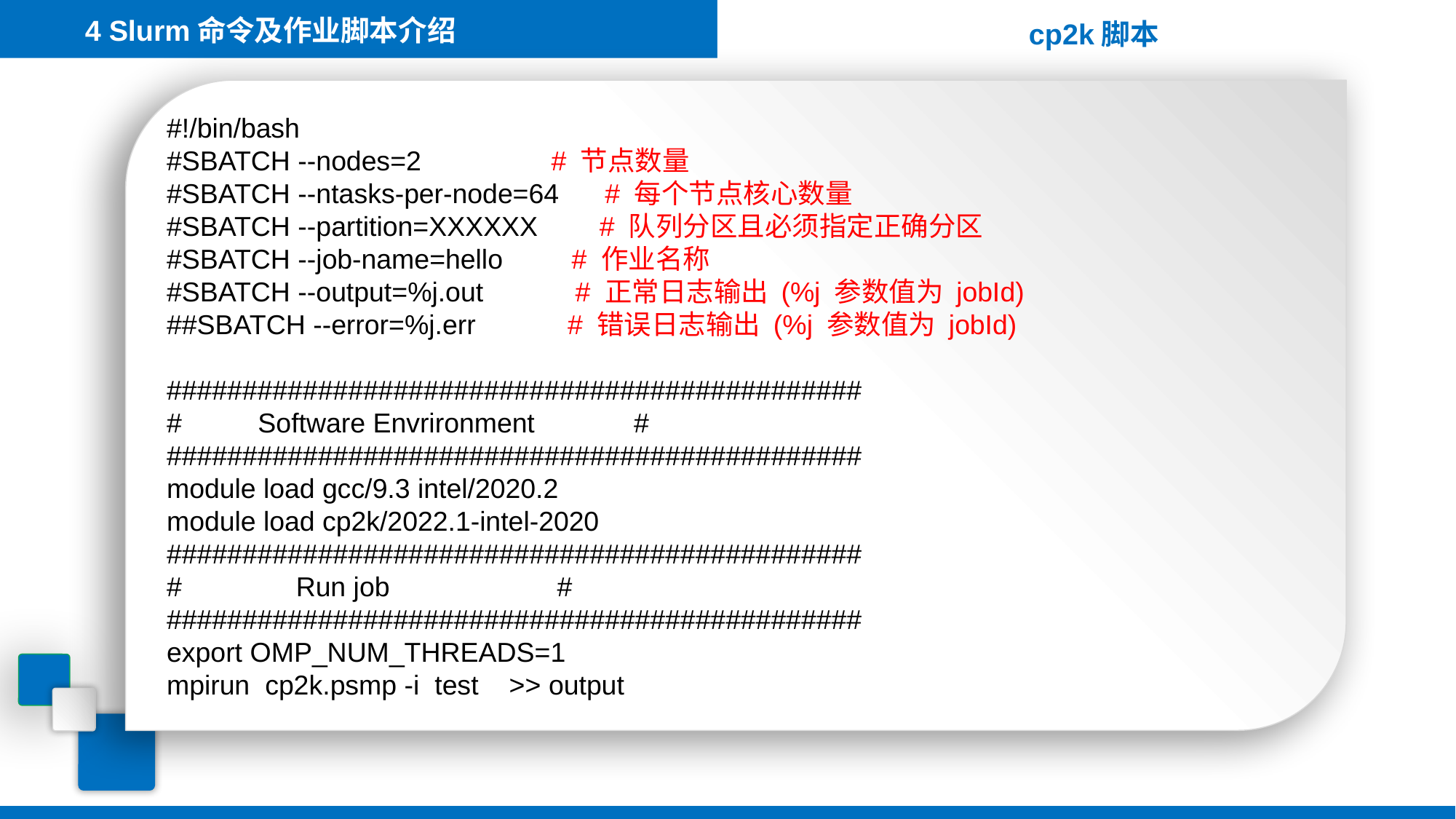

4 Slurm命令及作业脚本介绍

cp2k脚本
#!/bin/bash
#SBATCH --nodes=2                 # 节点数量
#SBATCH --ntasks-per-node=64      # 每个节点核心数量
#SBATCH --partition=XXXXXX        # 队列分区且必须指定正确分区
#SBATCH --job-name=hello         # 作业名称
#SBATCH --output=%j.out            # 正常日志输出 (%j 参数值为 jobId)
##SBATCH --error=%j.err            # 错误日志输出 (%j 参数值为 jobId)

##############################################
#          Software Envrironment             #
##############################################
module load gcc/9.3 intel/2020.2
module load cp2k/2022.1-intel-2020
##############################################
#               Run job                      #
##############################################
export OMP_NUM_THREADS=1
mpirun  cp2k.psmp -i  test    >> output